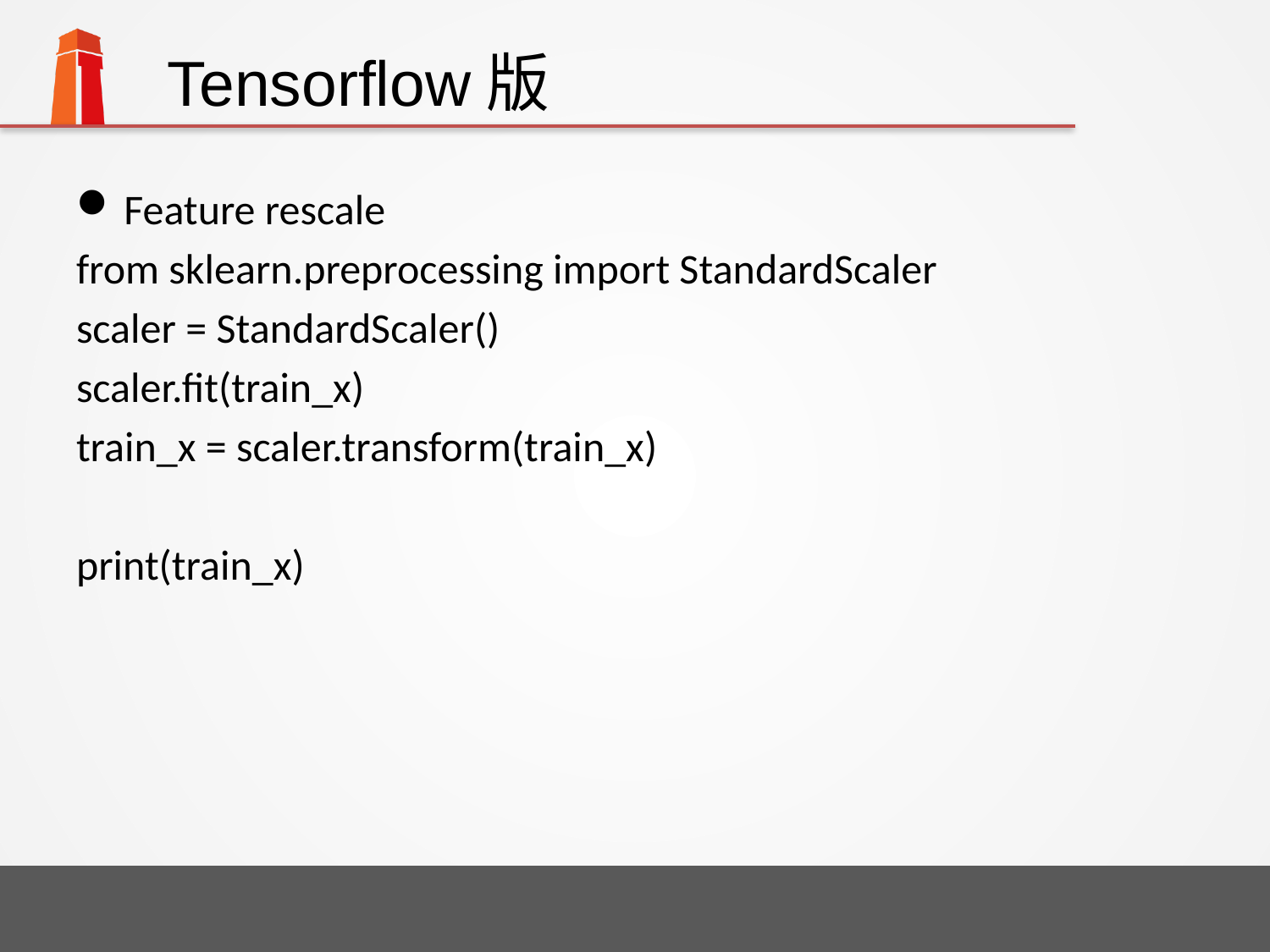

# Tensorflow版
Feature rescale
from sklearn.preprocessing import StandardScaler
scaler = StandardScaler()
scaler.fit(train_x)
train_x = scaler.transform(train_x)

print(train_x)